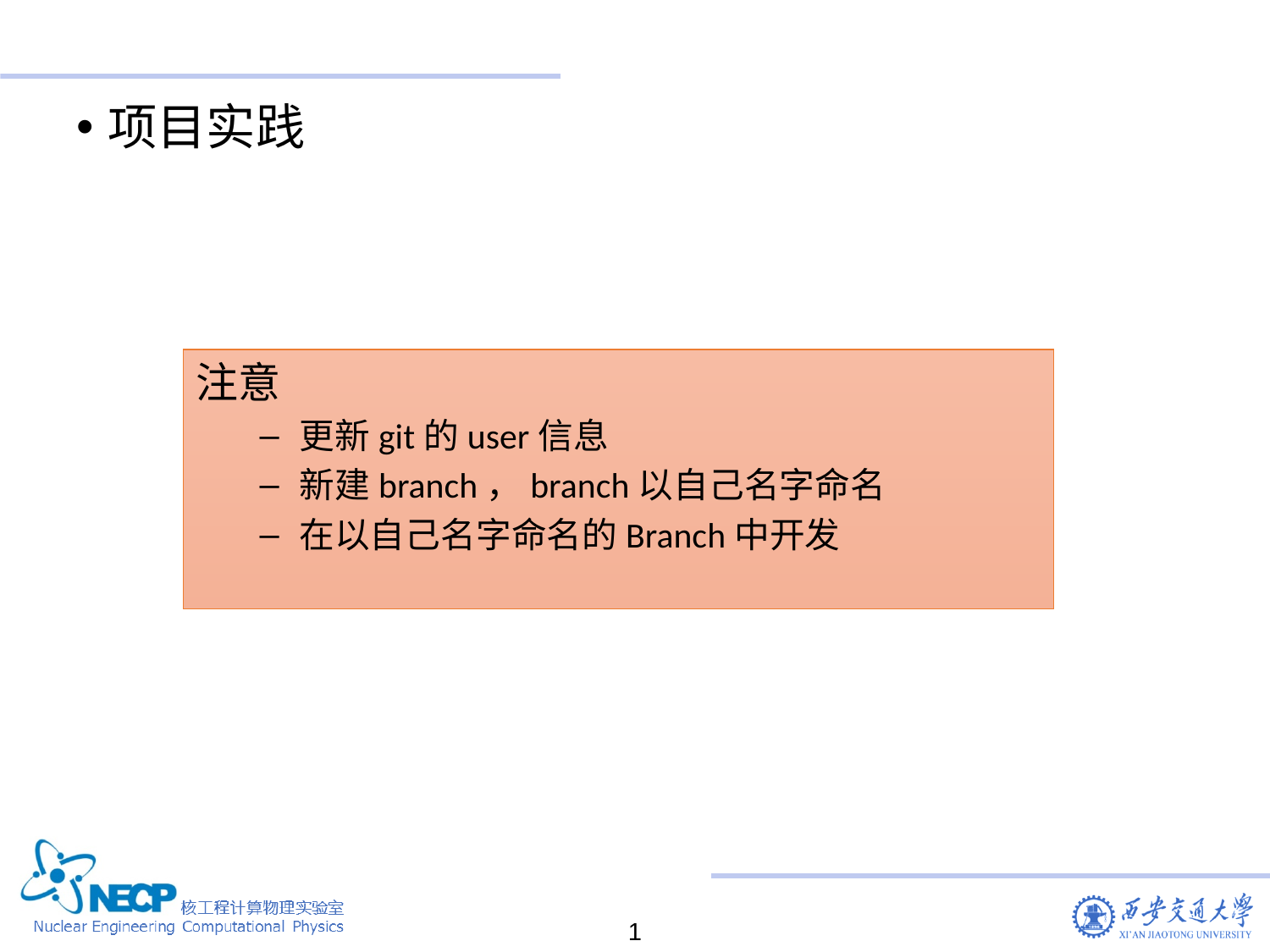

项目实践
注意
更新git的user信息
新建branch，branch以自己名字命名
在以自己名字命名的Branch中开发